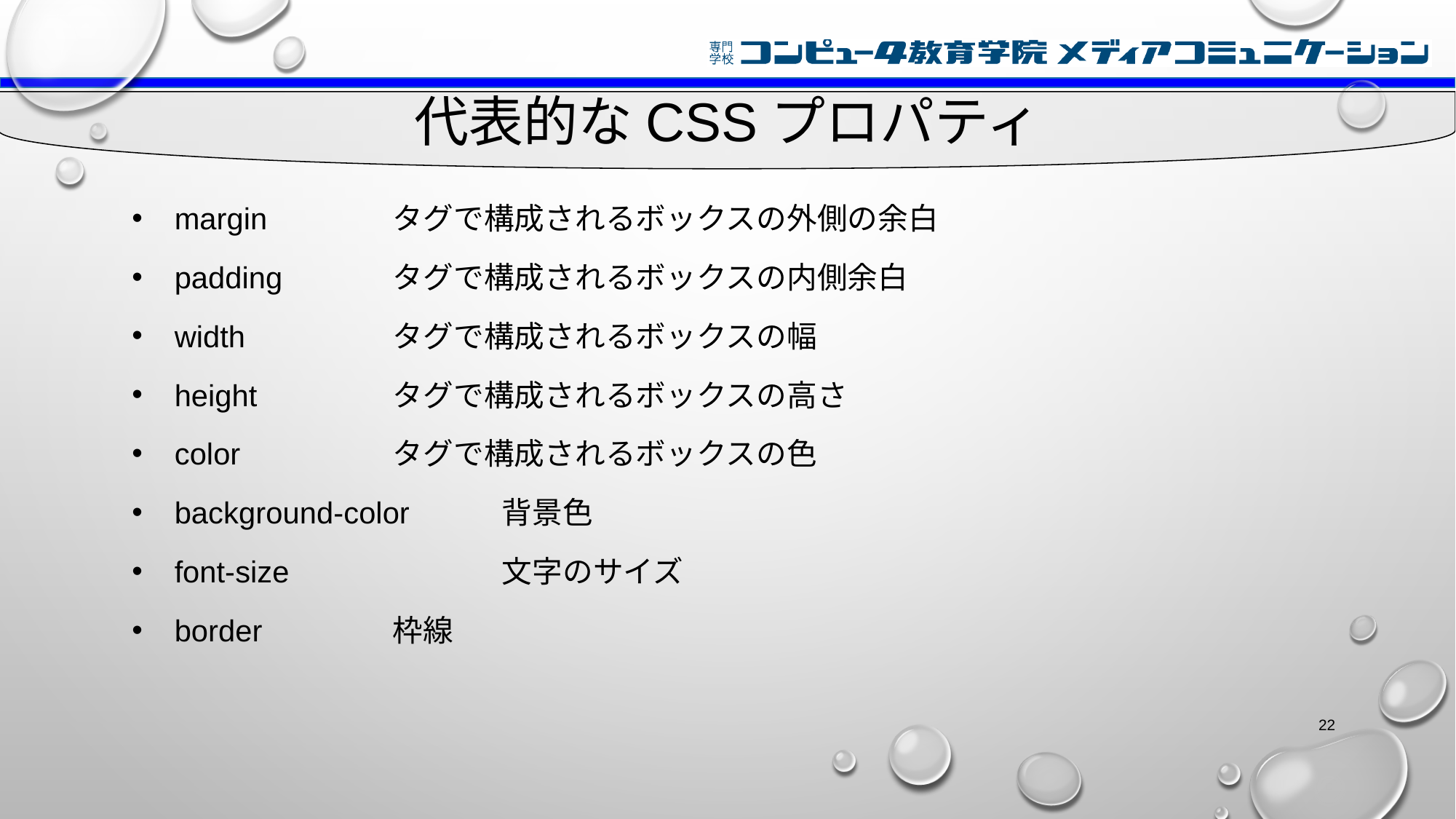

# 代表的なCSSプロパティ
margin		タグで構成されるボックスの外側の余白
padding		タグで構成されるボックスの内側余白
width		タグで構成されるボックスの幅
height		タグで構成されるボックスの高さ
color		タグで構成されるボックスの色
background-color	背景色
font-size		文字のサイズ
border		枠線
22